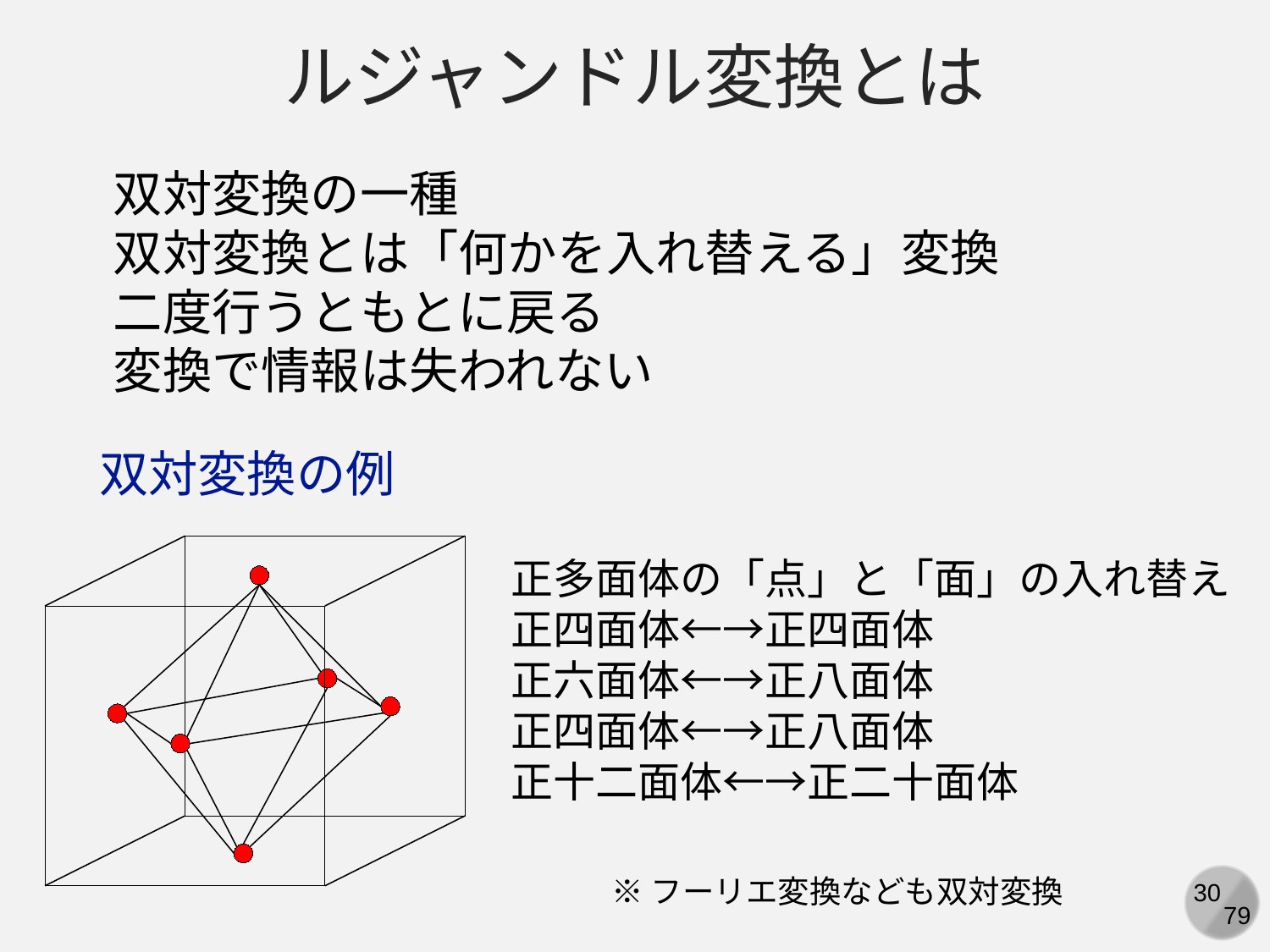

ルジャンドル変換とは
双対変換の一種
双対変換とは「何かを入れ替える」変換
二度行うともとに戻る
変換で情報は失われない
双対変換の例

正多面体の「点」と「面」の入れ替え
正四面体←→正四面体
正六面体←→正八面体
正四面体←→正八面体
正十二面体←→正二十面体
※フーリエ変換なども双対変換